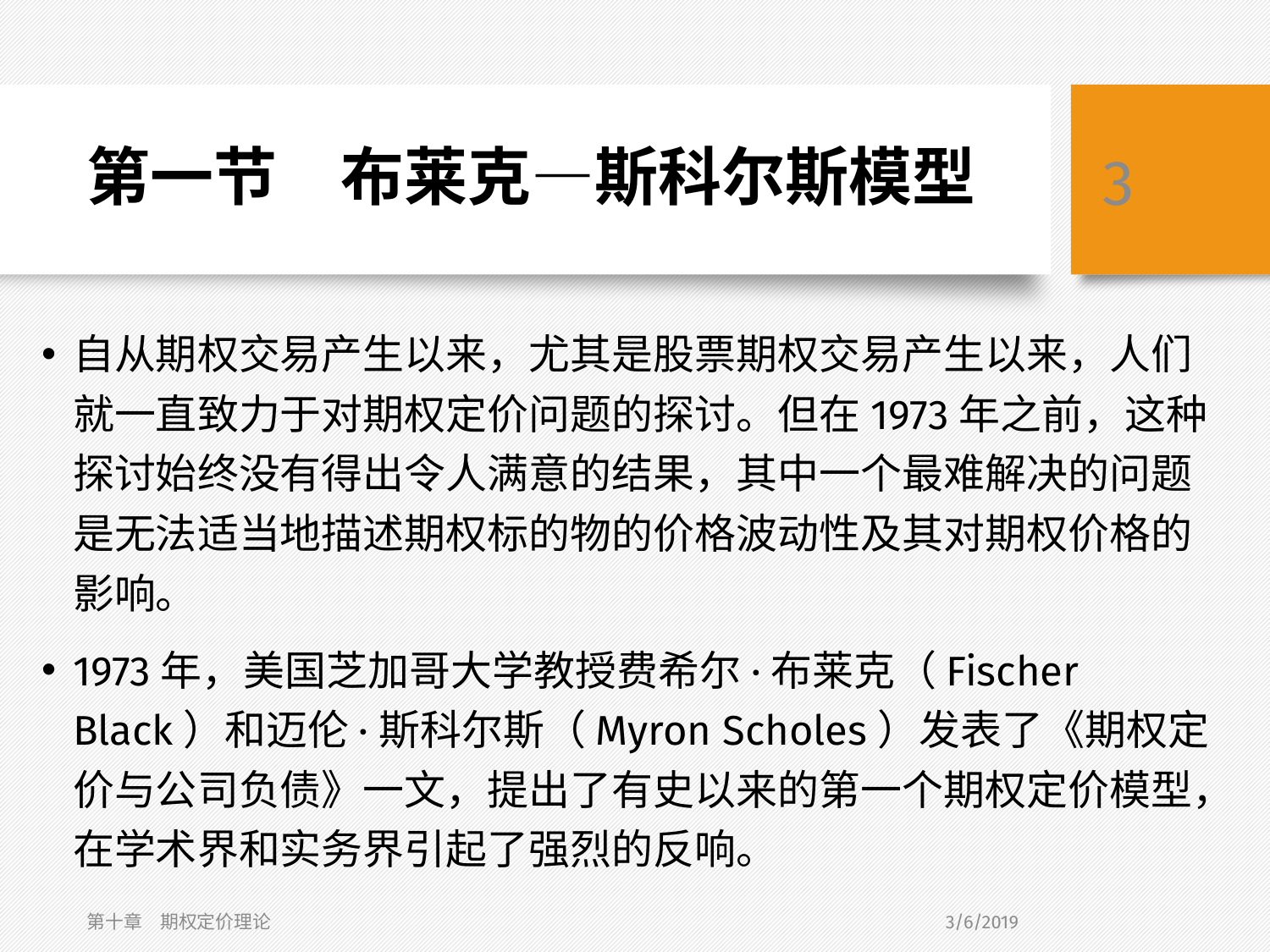

# 第一节　布莱克—斯科尔斯模型
3
自从期权交易产生以来，尤其是股票期权交易产生以来，人们就一直致力于对期权定价问题的探讨。但在1973年之前，这种探讨始终没有得出令人满意的结果，其中一个最难解决的问题是无法适当地描述期权标的物的价格波动性及其对期权价格的影响。
1973年，美国芝加哥大学教授费希尔·布莱克（Fischer Black）和迈伦·斯科尔斯（Myron Scholes）发表了《期权定价与公司负债》一文，提出了有史以来的第一个期权定价模型，在学术界和实务界引起了强烈的反响。
3/6/2019
第十章　期权定价理论